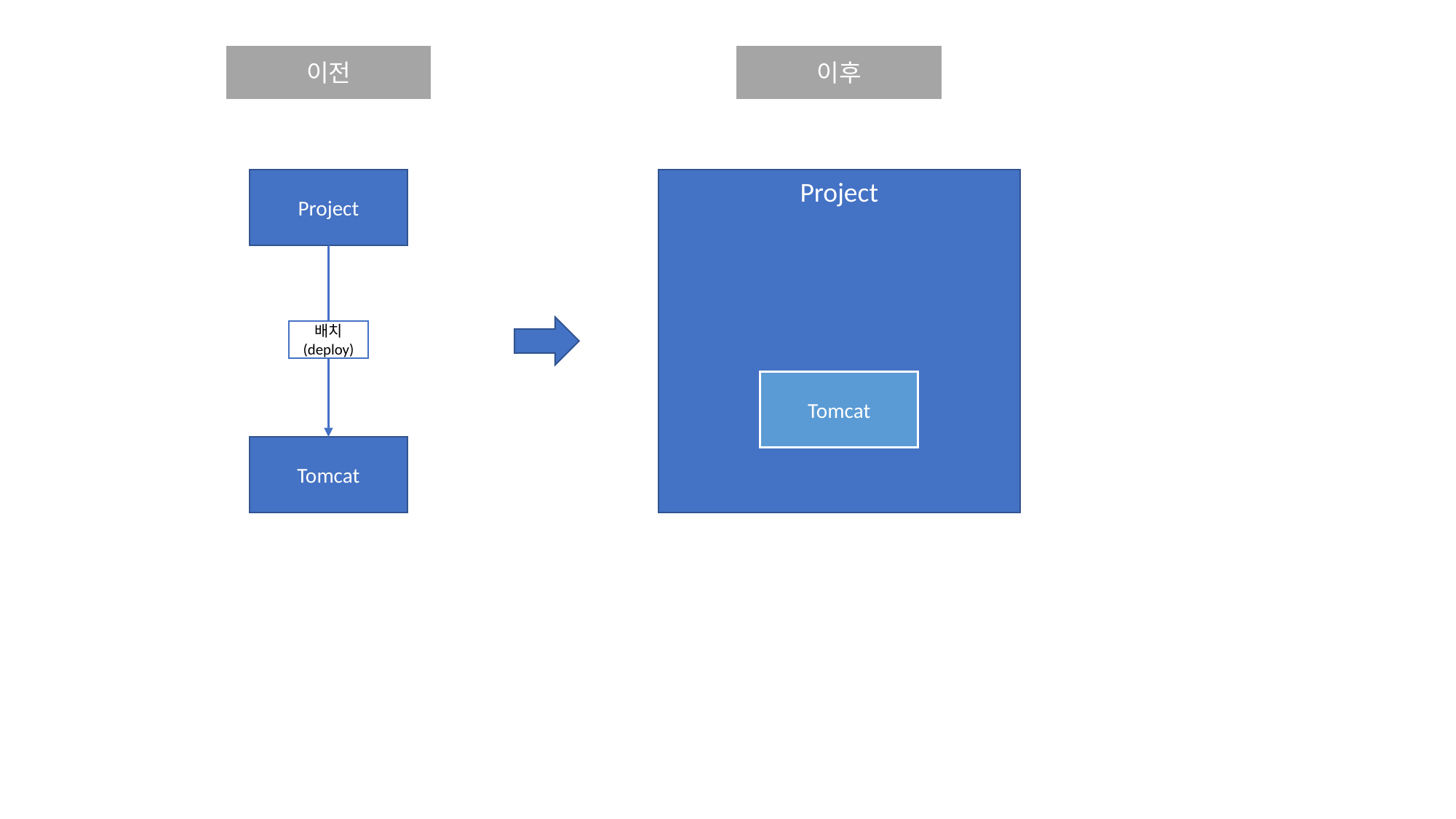

이전
이후
Project
Project

배치
(deploy)
Tomcat
Tomcat